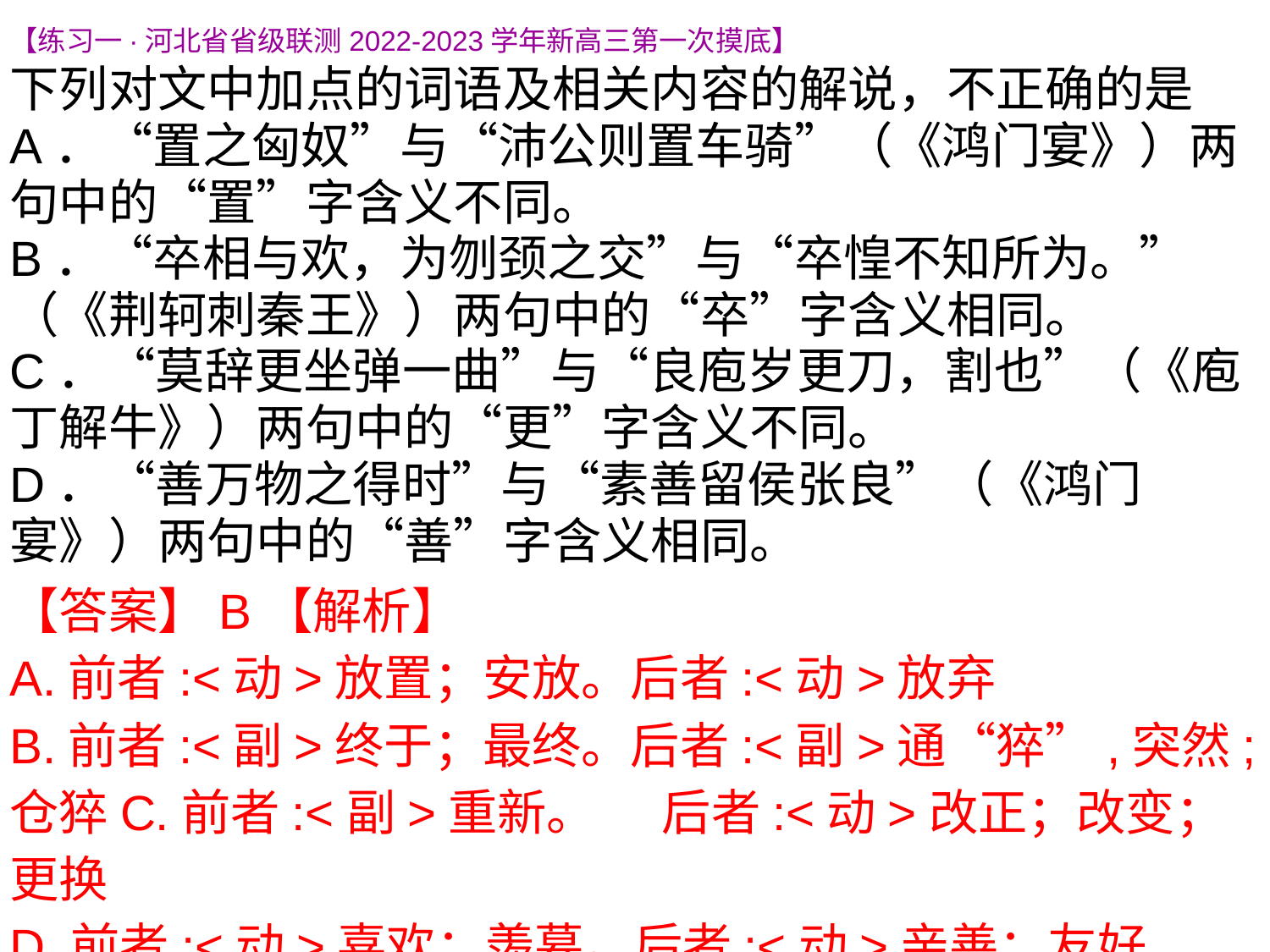

【练习一·河北省省级联测2022-2023学年新高三第一次摸底】
下列对文中加点的词语及相关内容的解说，不正确的是
A．“置之匈奴”与“沛公则置车骑”（《鸿门宴》）两句中的“置”字含义不同。
B．“卒相与欢，为刎颈之交”与“卒惶不知所为。”（《荆轲刺秦王》）两句中的“卒”字含义相同。
C．“莫辞更坐弹一曲”与“良庖岁更刀，割也”（《庖丁解牛》）两句中的“更”字含义不同。
D．“善万物之得时”与“素善留侯张良”（《鸿门宴》）两句中的“善”字含义相同。
【答案】B【解析】
A.前者:<动>放置；安放。后者:<动>放弃
B.前者:<副>终于；最终。后者:<副>通“猝”,突然;仓猝C.前者:<副>重新。      后者:<动>改正；改变；更换
D.前者:<动>喜欢；羡慕。后者:<动>亲善；友好